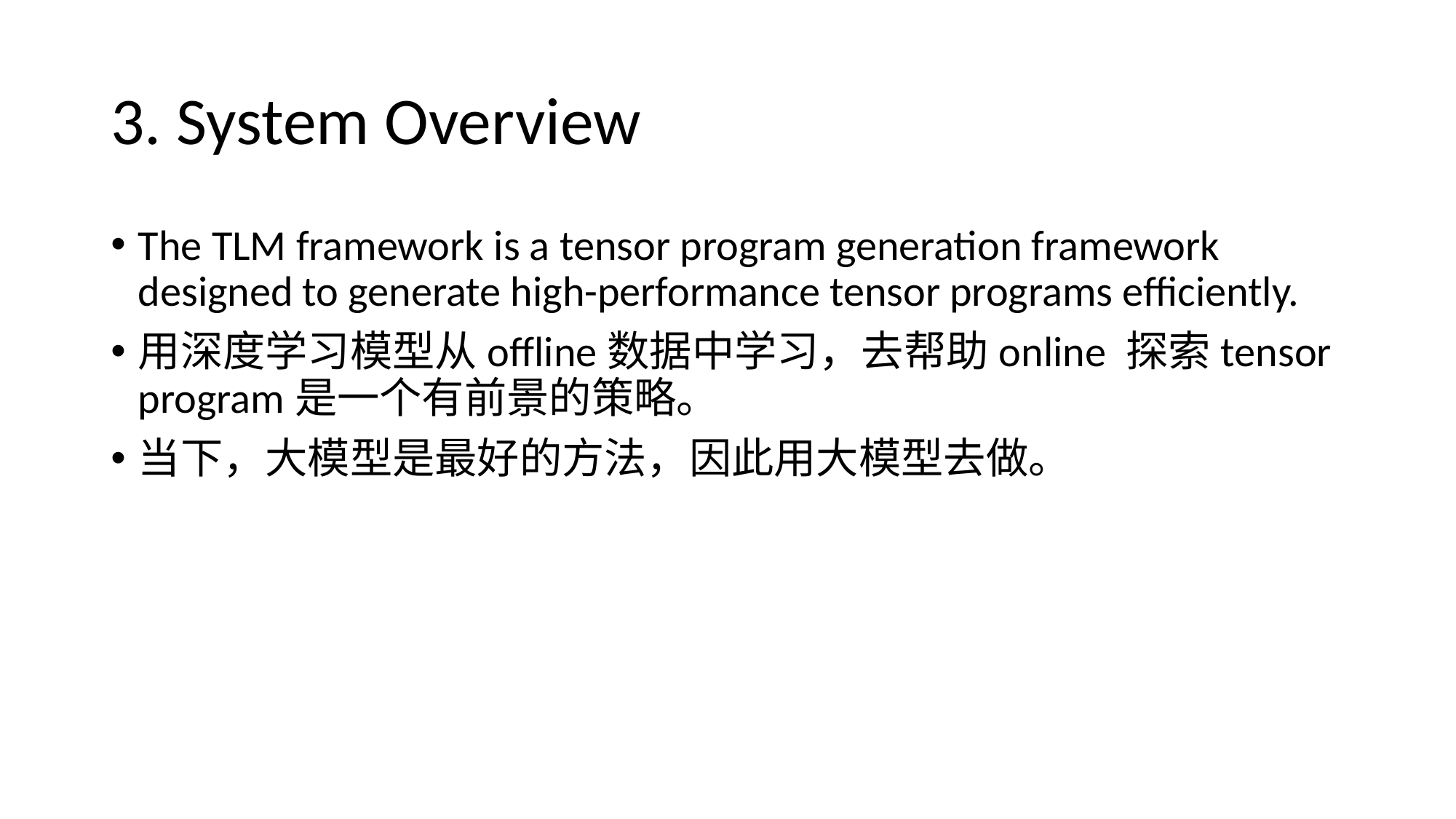

# 3. System Overview
The TLM framework is a tensor program generation framework designed to generate high-performance tensor programs efficiently.
用深度学习模型从offline数据中学习，去帮助online 探索tensor program是一个有前景的策略。
当下，大模型是最好的方法，因此用大模型去做。